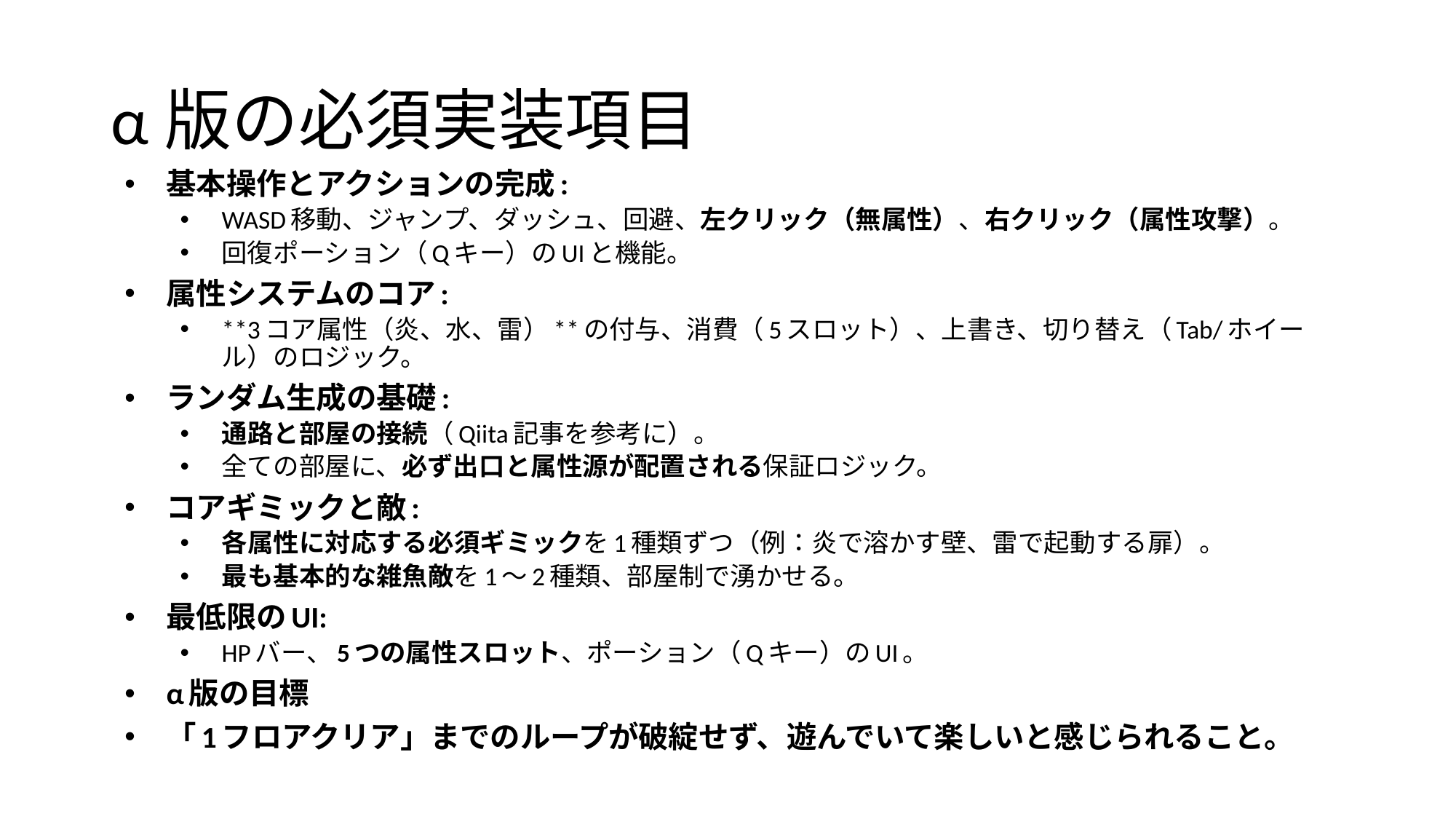

# α版の必須実装項目
基本操作とアクションの完成:
WASD移動、ジャンプ、ダッシュ、回避、左クリック（無属性）、右クリック（属性攻撃）。
回復ポーション（Qキー）のUIと機能。
属性システムのコア:
**3コア属性（炎、水、雷）**の付与、消費（5スロット）、上書き、切り替え（Tab/ホイール）のロジック。
ランダム生成の基礎:
通路と部屋の接続（Qiita記事を参考に）。
全ての部屋に、必ず出口と属性源が配置される保証ロジック。
コアギミックと敵:
各属性に対応する必須ギミックを1種類ずつ（例：炎で溶かす壁、雷で起動する扉）。
最も基本的な雑魚敵を1～2種類、部屋制で湧かせる。
最低限のUI:
HPバー、5つの属性スロット、ポーション（Qキー）のUI。
α版の目標
「1フロアクリア」までのループが破綻せず、遊んでいて楽しいと感じられること。